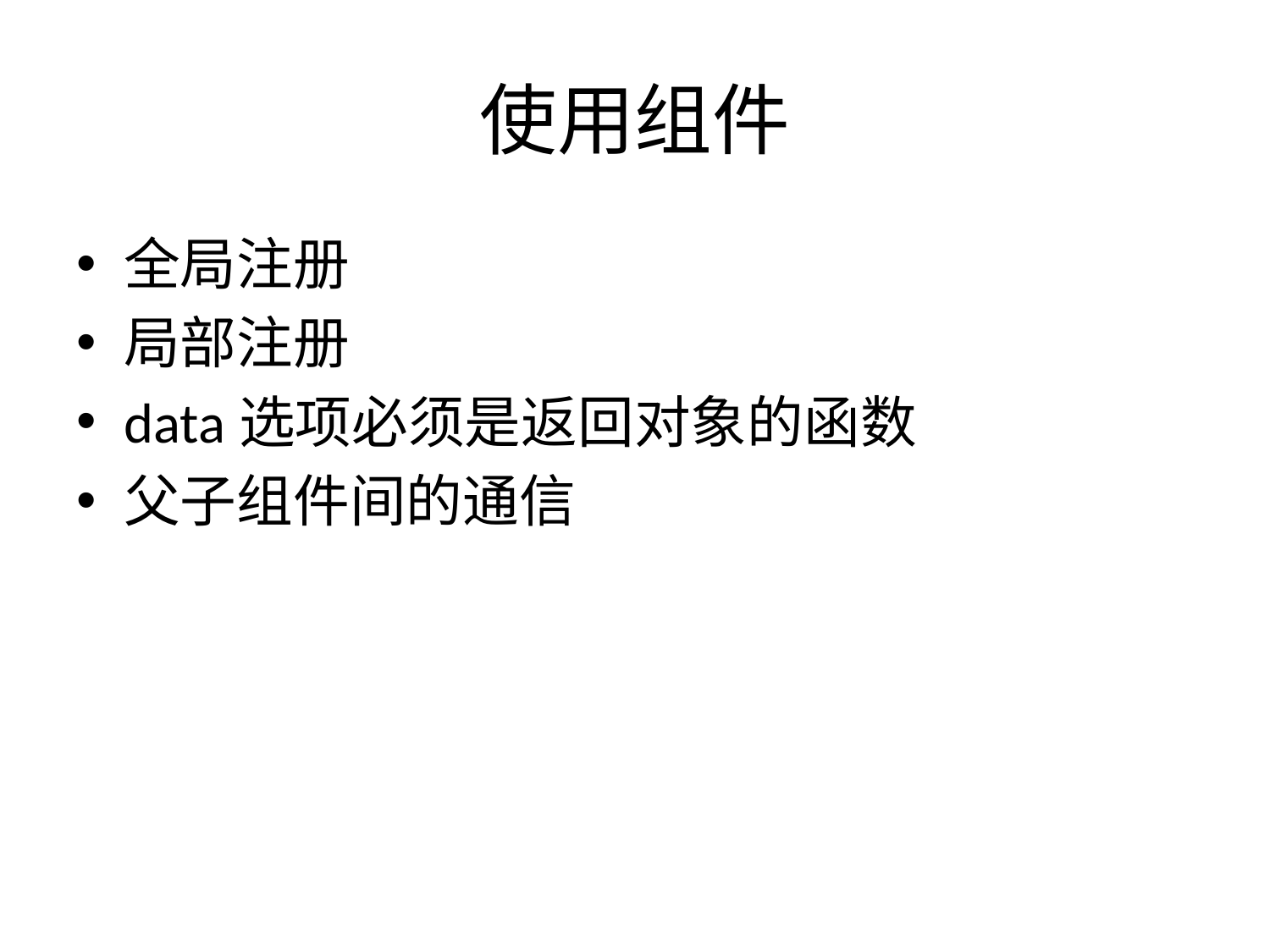

# 使用组件
全局注册
局部注册
data选项必须是返回对象的函数
父子组件间的通信